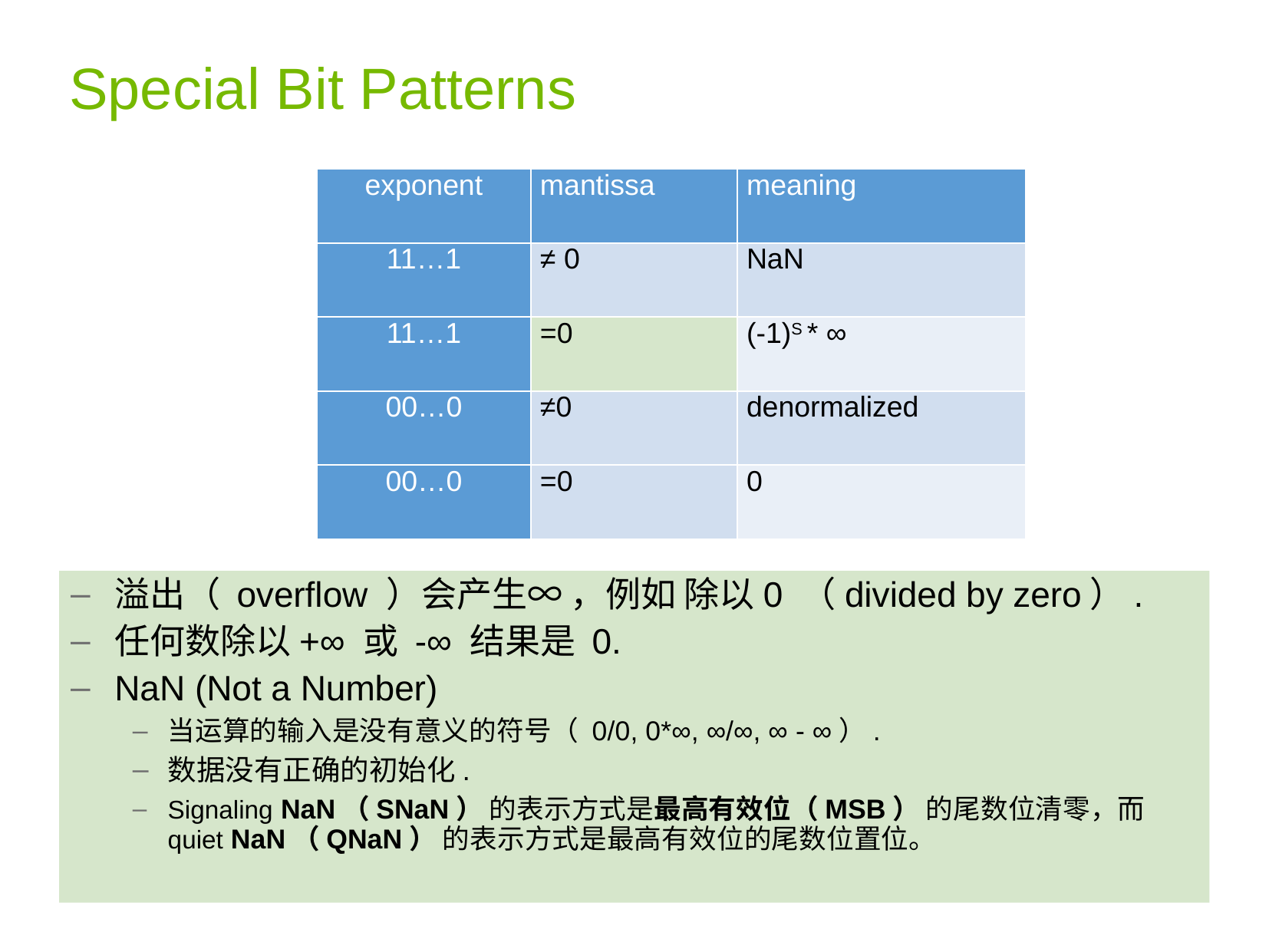

# Special Bit Patterns
| exponent | mantissa | meaning |
| --- | --- | --- |
| 11…1 | ≠ 0 | NaN |
| 11…1 | =0 | (-1)S \* ∞ |
| 00…0 | ≠0 | denormalized |
| 00…0 | =0 | 0 |
溢出（ overflow ）会产生∞ ，例如 除以0 （divided by zero）.
任何数除以+∞ 或 -∞ 结果是 0.
NaN (Not a Number)
当运算的输入是没有意义的符号（ 0/0, 0*∞, ∞/∞, ∞ - ∞）.
数据没有正确的初始化.
Signaling NaN（SNaN） 的表示方式是最高有效位（MSB） 的尾数位清零，而  quiet NaN（QNaN） 的表示方式是最高有效位的尾数位置位。